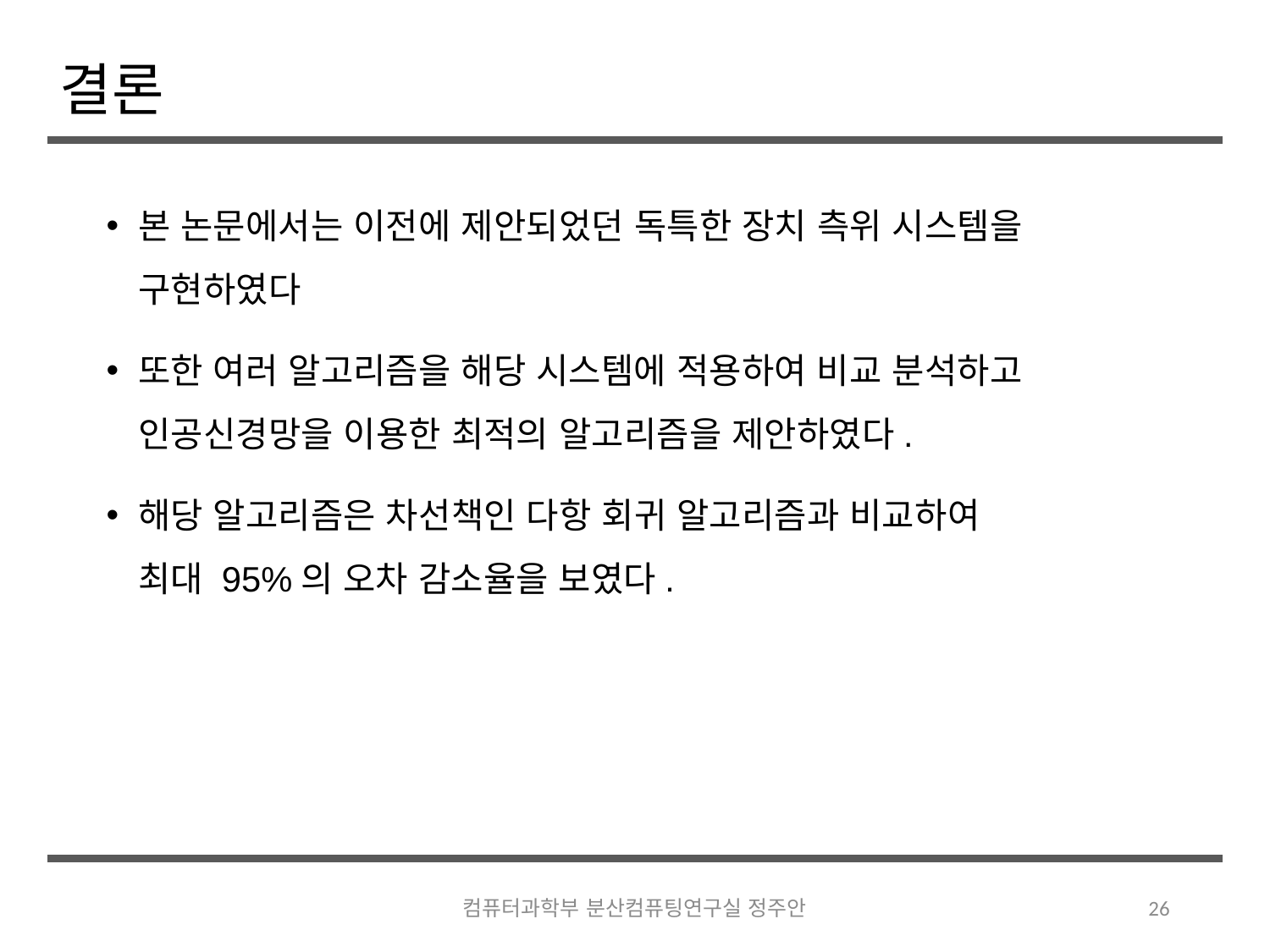

# 결론
본 논문에서는 이전에 제안되었던 독특한 장치 측위 시스템을
구현하였다
또한 여러 알고리즘을 해당 시스템에 적용하여 비교 분석하고
인공신경망을 이용한 최적의 알고리즘을 제안하였다.
해당 알고리즘은 차선책인 다항 회귀 알고리즘과 비교하여
최대 95%의 오차 감소율을 보였다.

컴퓨터과학부 분산컴퓨팅연구실 정주안
26